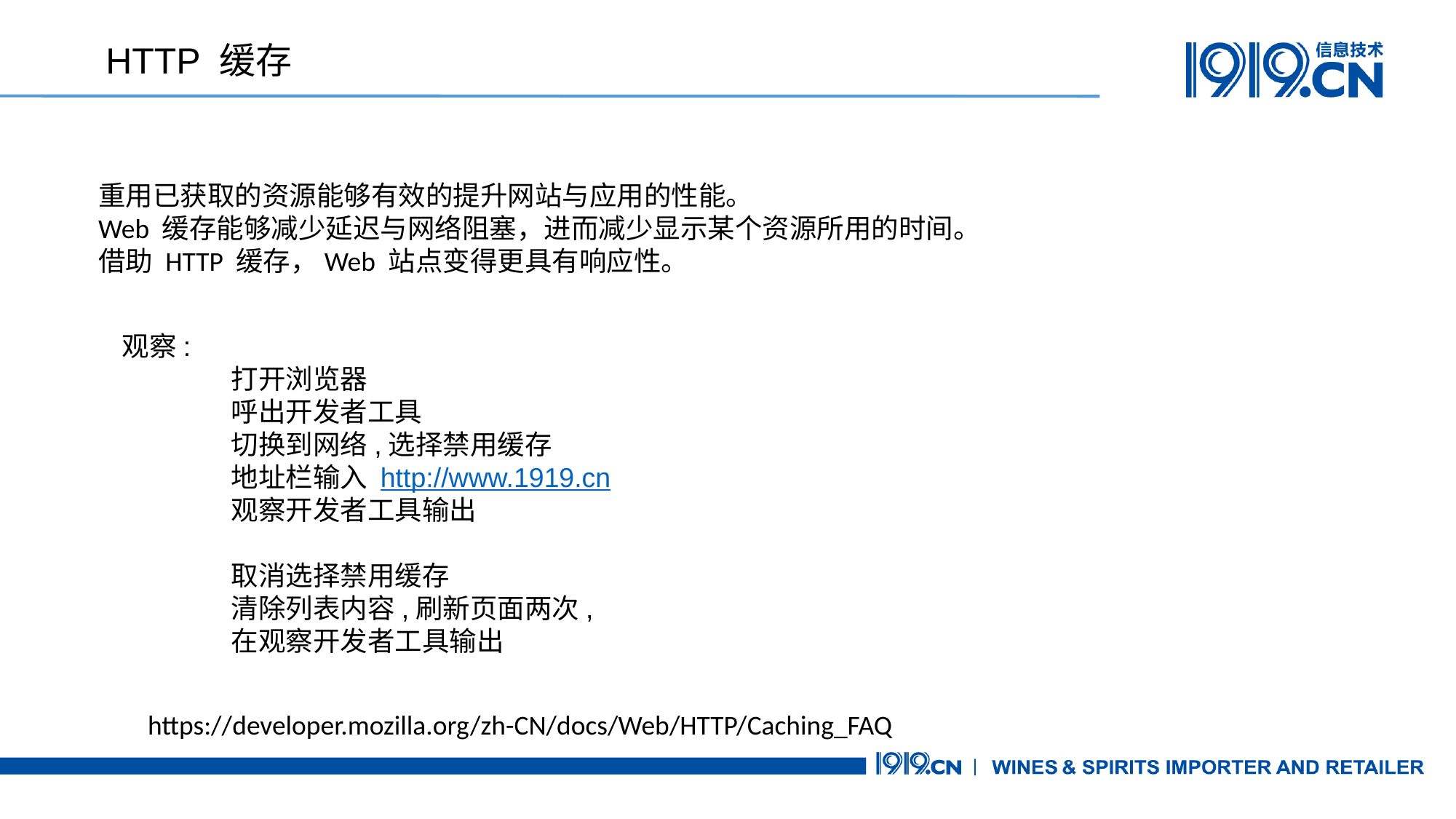

HTTP 缓存

重用已获取的资源能够有效的提升网站与应用的性能。
Web 缓存能够减少延迟与网络阻塞，进而减少显示某个资源所用的时间。
借助 HTTP 缓存，Web 站点变得更具有响应性。

观察:
	打开浏览器
	呼出开发者工具
	切换到网络,选择禁用缓存
	地址栏输入 http://www.1919.cn
	观察开发者工具输出

	取消选择禁用缓存
	清除列表内容,刷新页面两次,
	在观察开发者工具输出
https://developer.mozilla.org/zh-CN/docs/Web/HTTP/Caching_FAQ
13